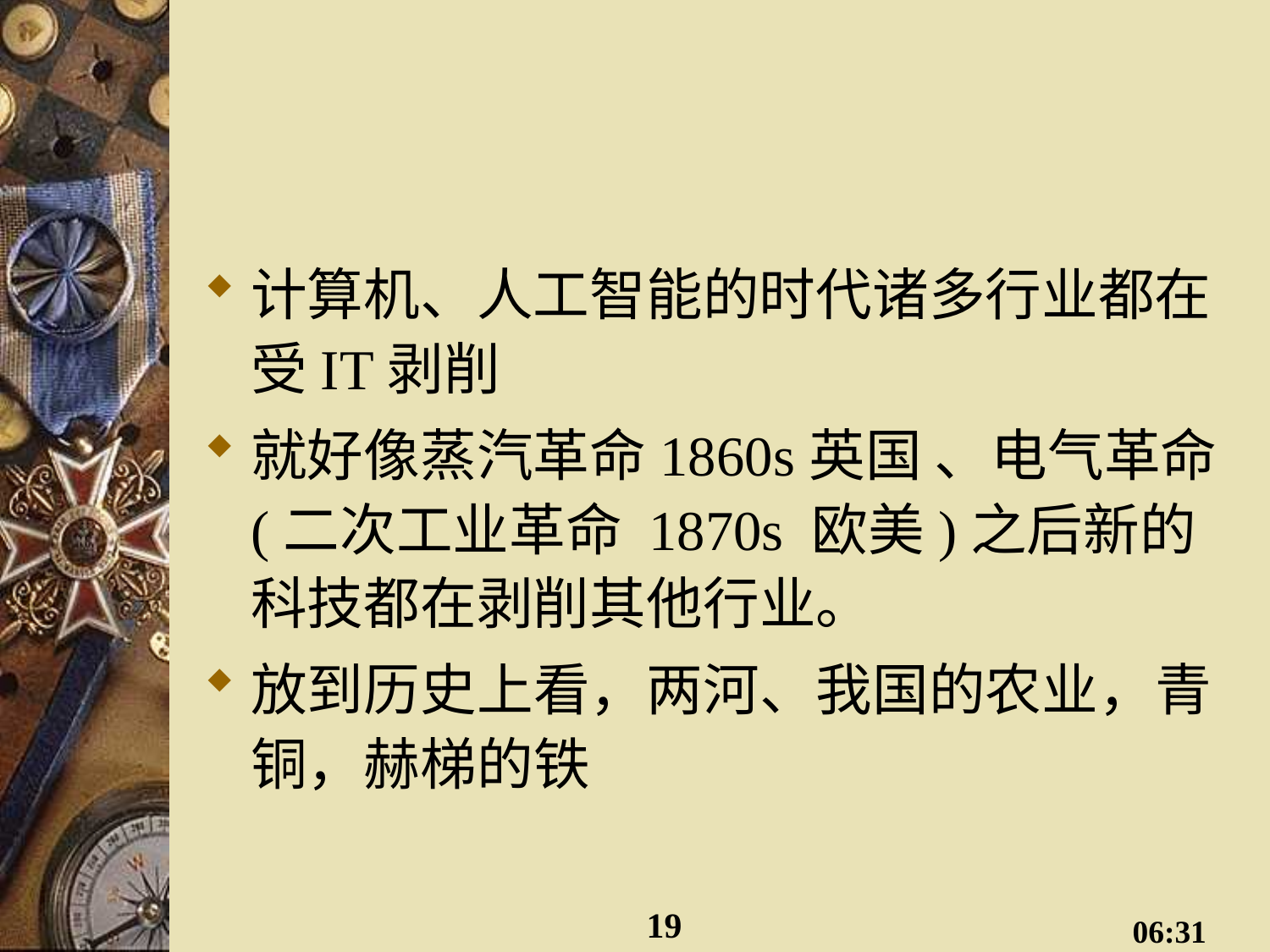

#
计算机、人工智能的时代诸多行业都在受IT剥削
就好像蒸汽革命1860s英国 、电气革命(二次工业革命 1870s 欧美)之后新的科技都在剥削其他行业。
放到历史上看，两河、我国的农业，青铜，赫梯的铁